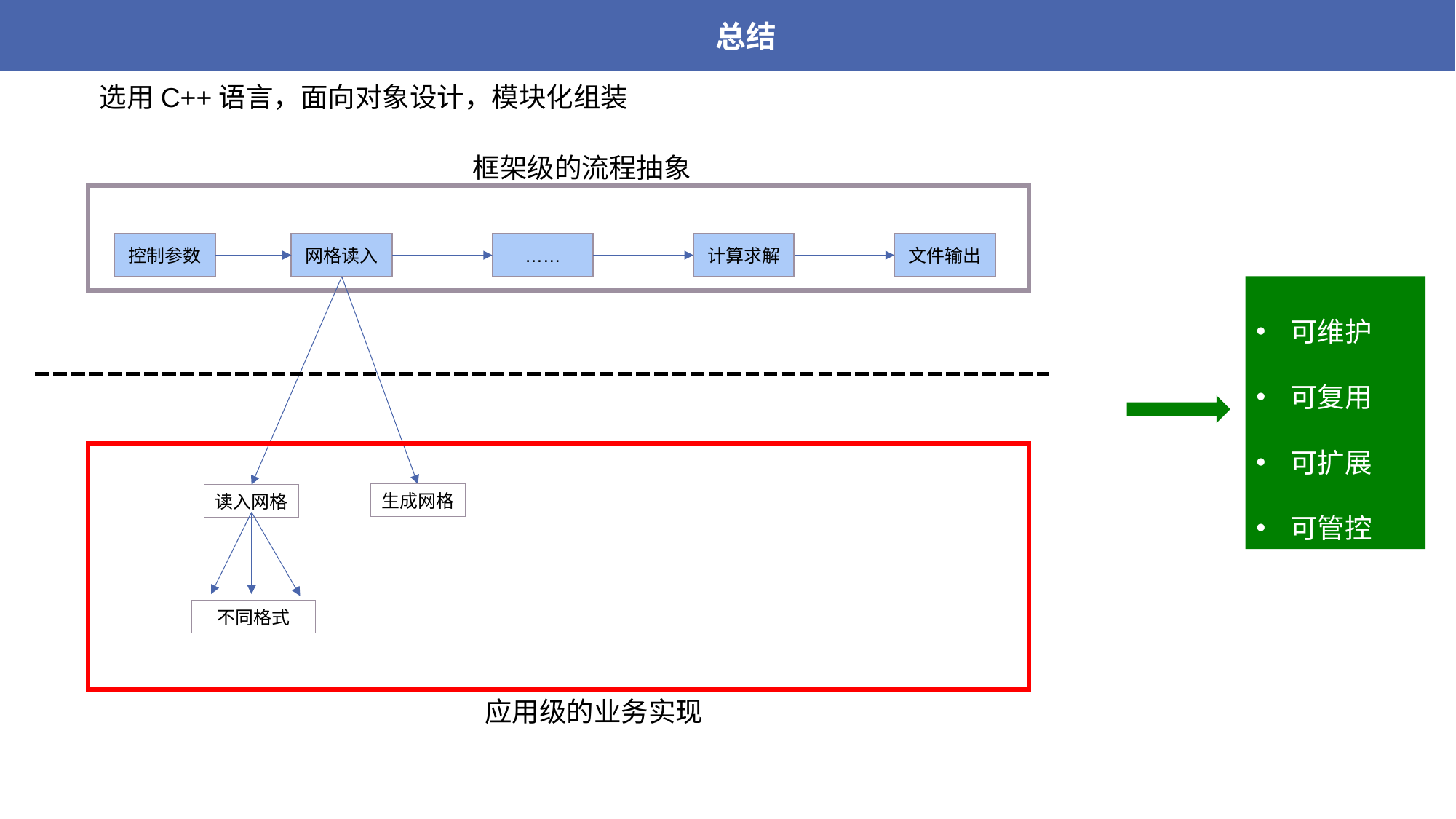

总结
选用C++语言，面向对象设计，模块化组装
框架级的流程抽象

控制参数
网格读入
……
计算求解
文件输出
可维护
可复用
可扩展
可管控

生成网格
读入网格
不同格式

应用级的业务实现